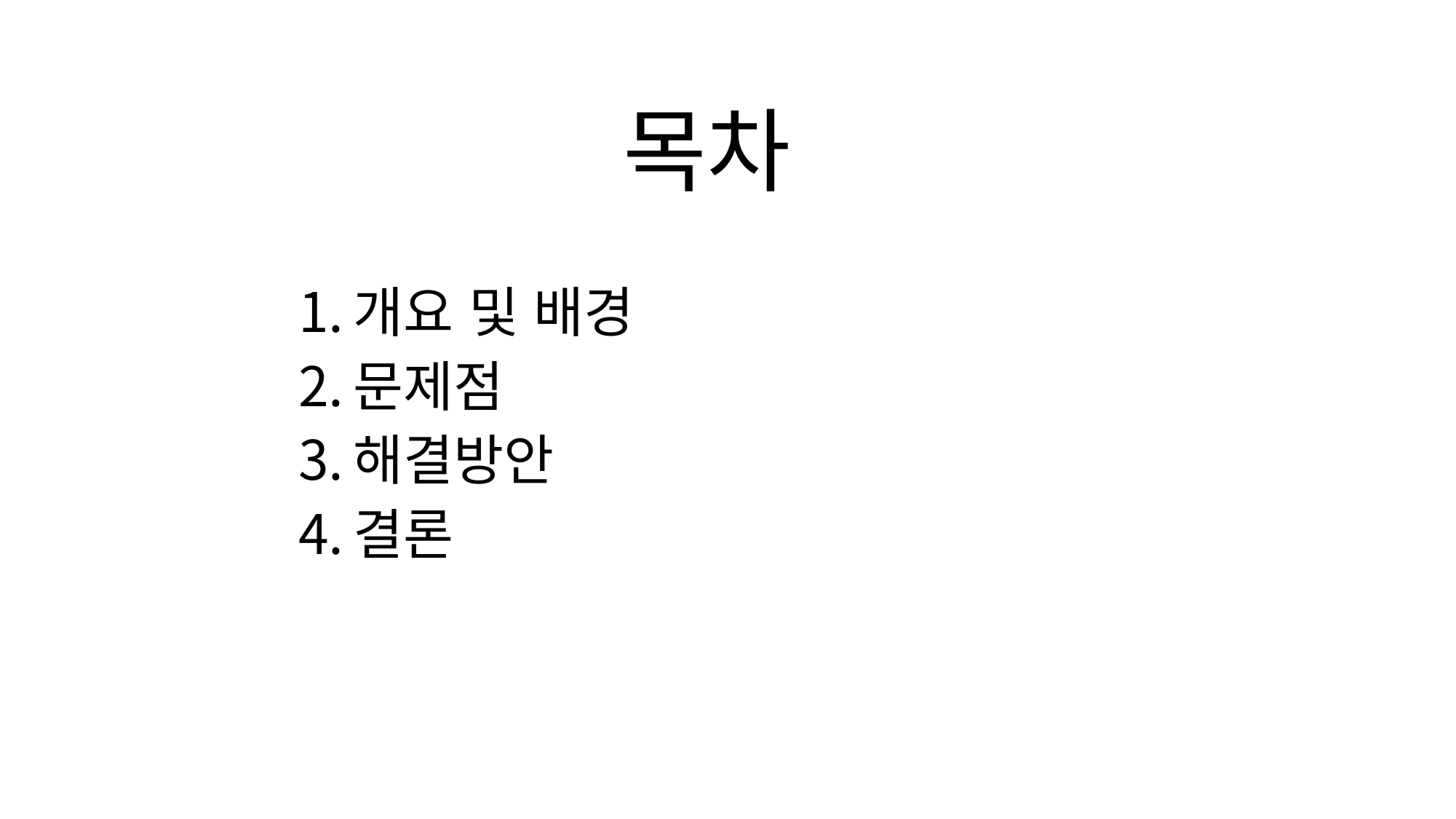

# 목차
개요 및 배경
문제점
해결방안
결론